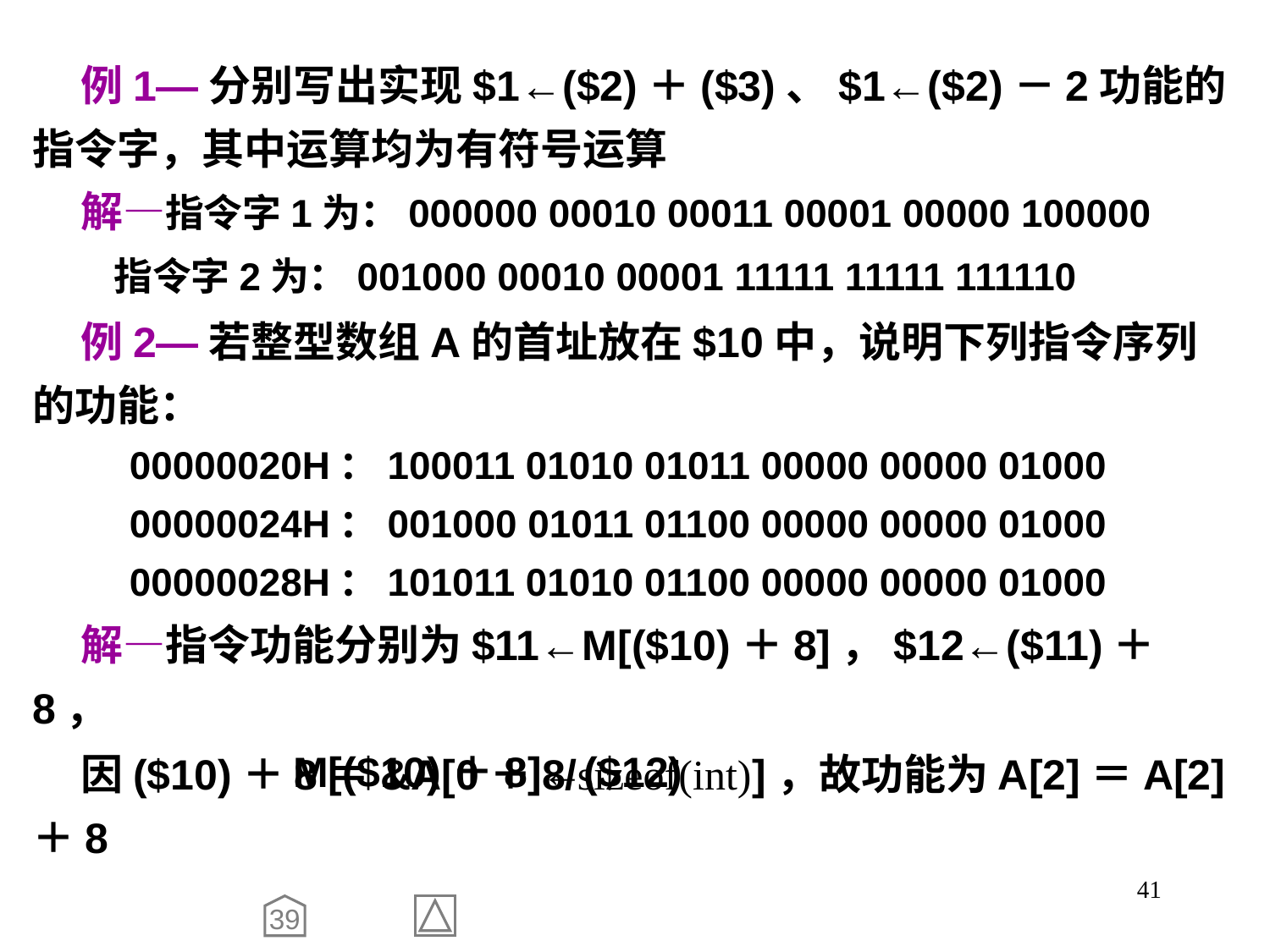

例1—分别写出实现$1←($2)＋($3)、$1←($2)－2功能的指令字，其中运算均为有符号运算
    解—指令字1为：000000 00010 00011 00001 00000 100000
        指令字2为：001000 00010 00001 11111 11111 111110
    例2—若整型数组A的首址放在$10中，说明下列指令序列的功能：
         00000020H：100011 01010 01011 00000 00000 01000
         00000024H：001000 01011 01100 00000 00000 01000
         00000028H：101011 01010 01100 00000 00000 01000
    解—指令功能分别为$11←M[($10)＋8]，$12←($11)＋8，
                      M[($10)＋8]←($12)
    因($10)＋8＝&A[0＋8/sizeof(int)]，故功能为A[2]＝A[2]＋8
41
39